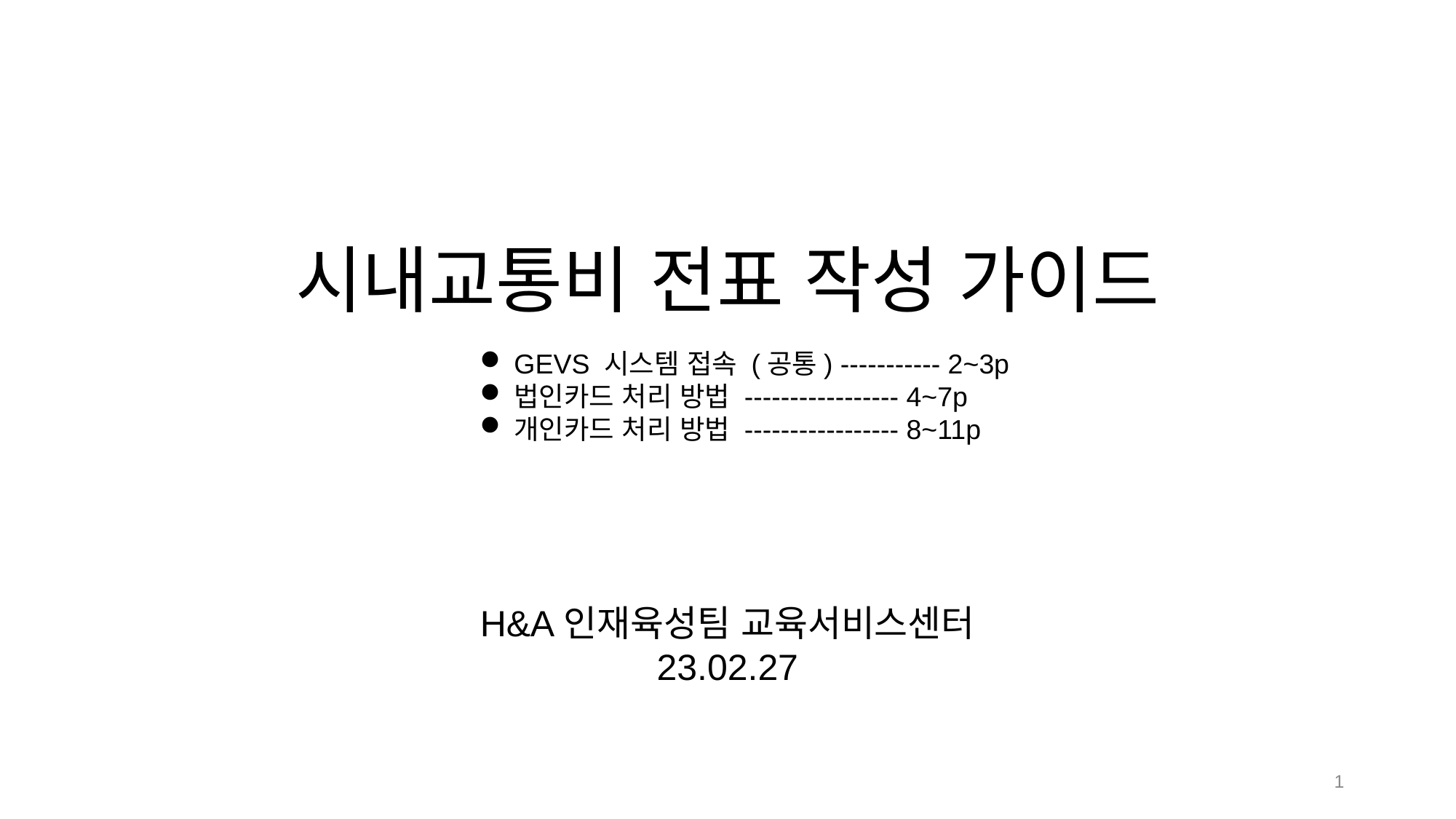

시내교통비 전표 작성 가이드
GEVS 시스템 접속 (공통) ----------- 2~3p
법인카드 처리 방법 ----------------- 4~7p
개인카드 처리 방법 ----------------- 8~11p
H&A인재육성팀 교육서비스센터
23.02.27
1